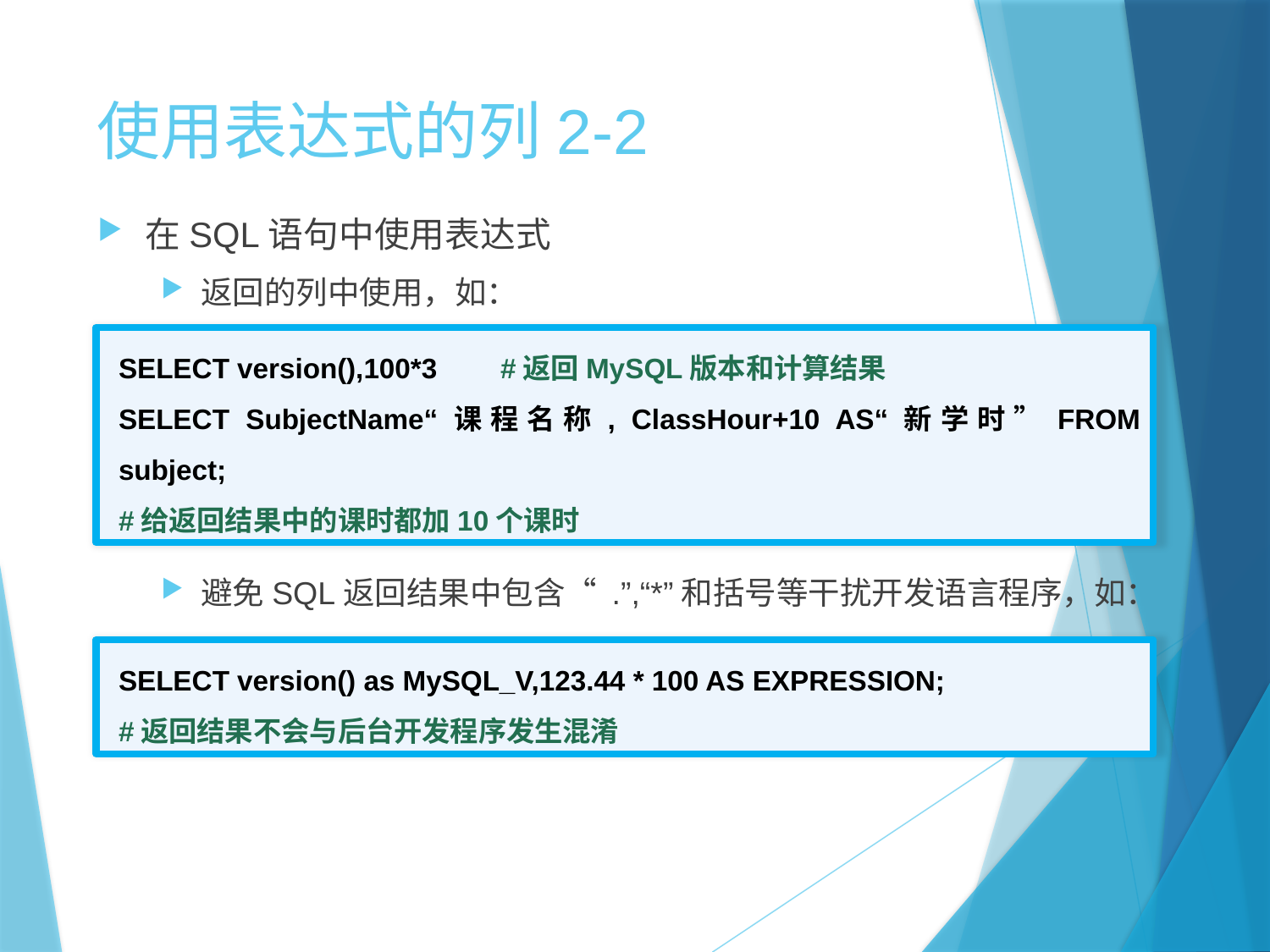

# 使用表达式的列2-2
在SQL语句中使用表达式
返回的列中使用，如：

避免SQL返回结果中包含“ .”,“*”和括号等干扰开发语言程序，如：

SELECT version(),100*3        #返回MySQL版本和计算结果
SELECT SubjectName“课程名称, ClassHour+10 AS“新学时”FROM subject;
#给返回结果中的课时都加10个课时
SELECT version() as MySQL_V,123.44 * 100 AS EXPRESSION;
#返回结果不会与后台开发程序发生混淆